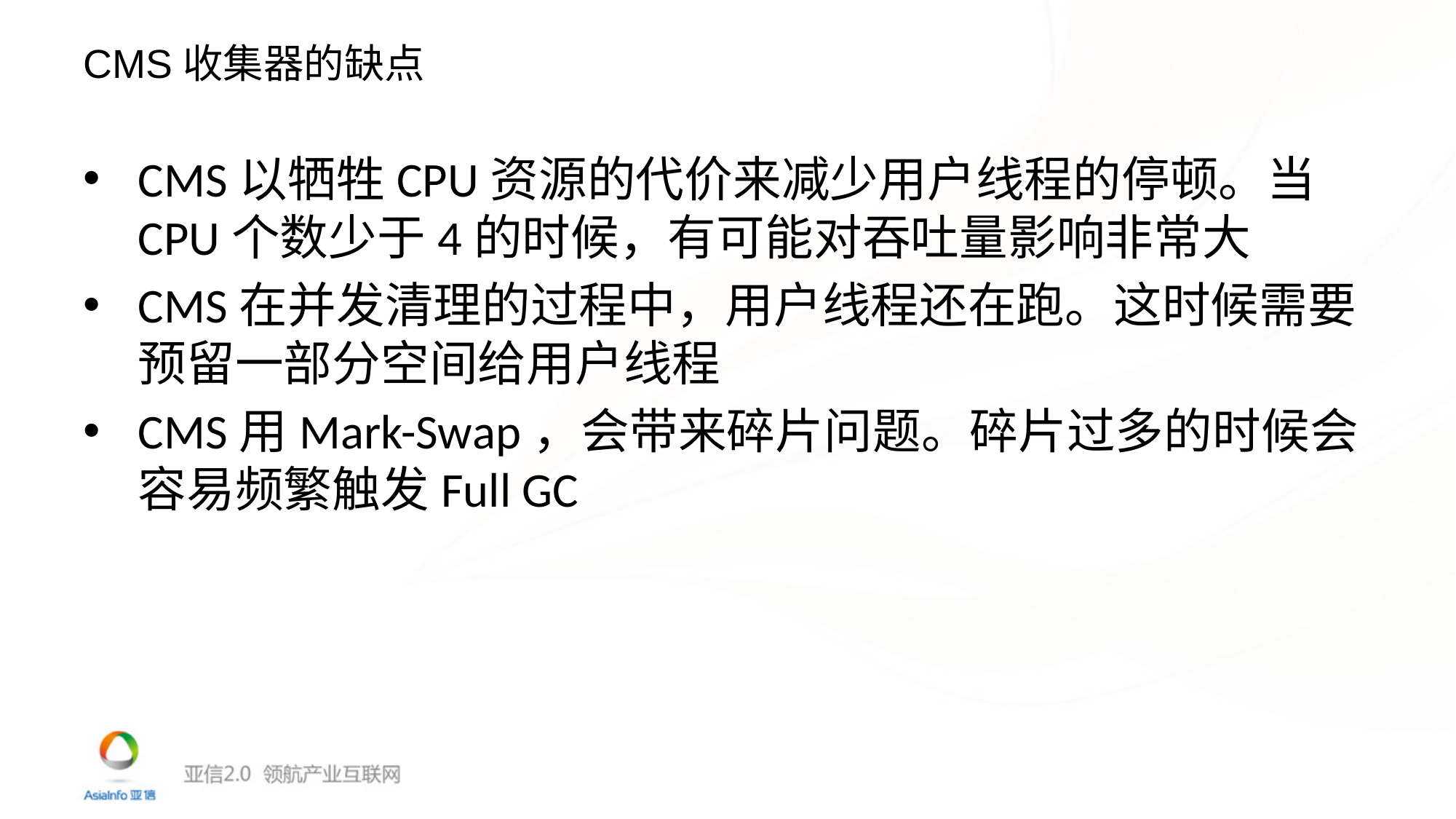

# CMS收集器的缺点
CMS以牺牲CPU资源的代价来减少用户线程的停顿。当CPU个数少于4的时候，有可能对吞吐量影响非常大
CMS在并发清理的过程中，用户线程还在跑。这时候需要预留一部分空间给用户线程
CMS用Mark-Swap，会带来碎片问题。碎片过多的时候会容易频繁触发Full GC